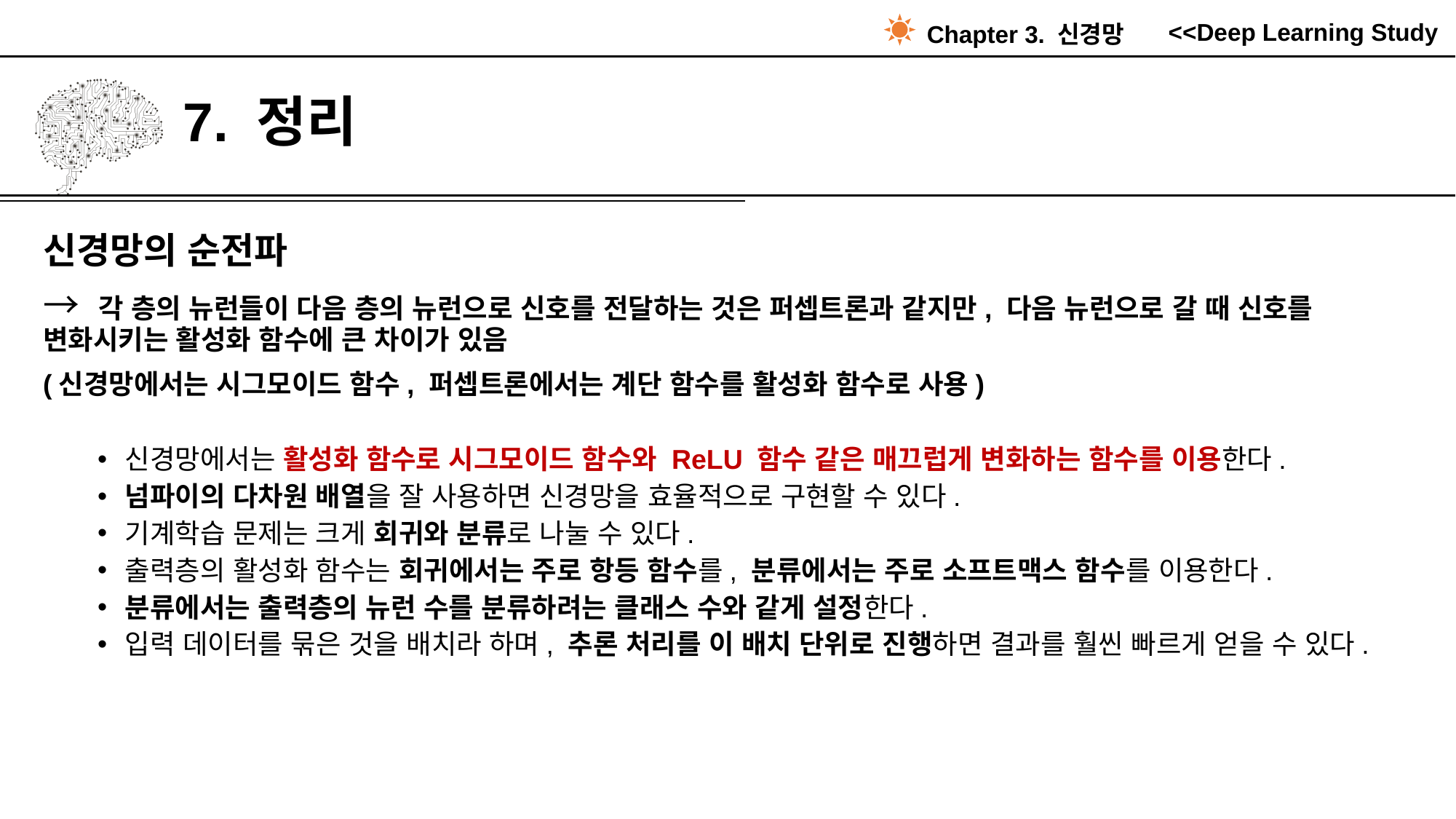

Chapter 3. 신경망

# 7. 정리
신경망의 순전파
→ 각 층의 뉴런들이 다음 층의 뉴런으로 신호를 전달하는 것은 퍼셉트론과 같지만, 다음 뉴런으로 갈 때 신호를 변화시키는 활성화 함수에 큰 차이가 있음
(신경망에서는 시그모이드 함수, 퍼셉트론에서는 계단 함수를 활성화 함수로 사용)

신경망에서는 활성화 함수로 시그모이드 함수와 ReLU 함수 같은 매끄럽게 변화하는 함수를 이용한다.
넘파이의 다차원 배열을 잘 사용하면 신경망을 효율적으로 구현할 수 있다.
기계학습 문제는 크게 회귀와 분류로 나눌 수 있다.
출력층의 활성화 함수는 회귀에서는 주로 항등 함수를, 분류에서는 주로 소프트맥스 함수를 이용한다.
분류에서는 출력층의 뉴런 수를 분류하려는 클래스 수와 같게 설정한다.
입력 데이터를 묶은 것을 배치라 하며, 추론 처리를 이 배치 단위로 진행하면 결과를 훨씬 빠르게 얻을 수 있다.